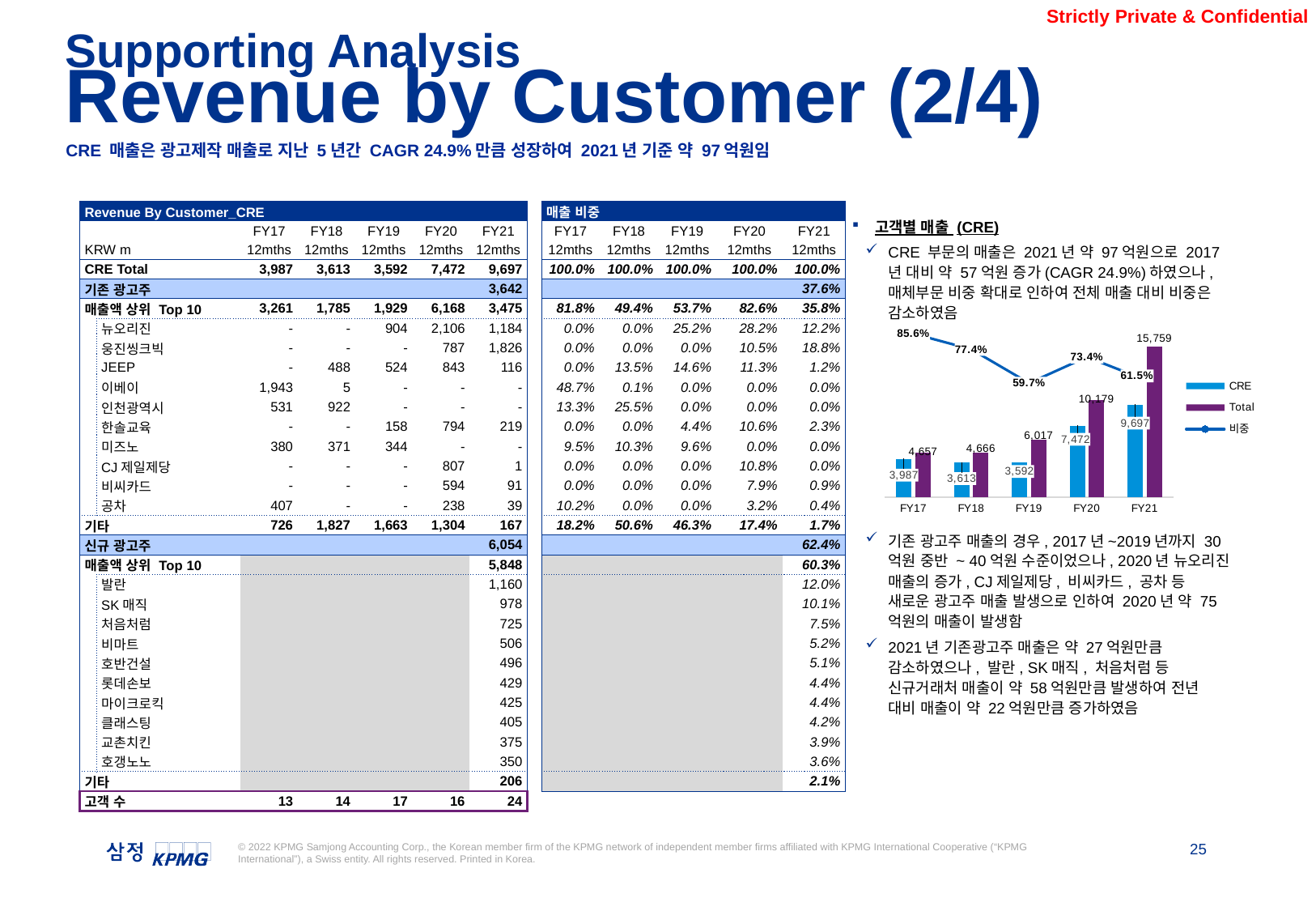

Supporting Analysis
Revenue by Customer (2/4)
CRE 매출은 광고제작 매출로 지난 5년간 CAGR 24.9%만큼 성장하여 2021년 기준 약 97억원임
| Revenue By Customer\_CRE |  |  |  |  |  |  |  | 매출 비중 |  |  |  |  |
| --- | --- | --- | --- | --- | --- | --- | --- | --- | --- | --- | --- | --- |
|  |  | FY17 | FY18 | FY19 | FY20 | FY21 |  | FY17 | FY18 | FY19 | FY20 | FY21 |
| KRW m |  | 12mths | 12mths | 12mths | 12mths | 12mths |  | 12mths | 12mths | 12mths | 12mths | 12mths |
| CRE Total |  | 3,987 | 3,613 | 3,592 | 7,472 | 9,697 |  | 100.0% | 100.0% | 100.0% | 100.0% | 100.0% |
| 기존 광고주 |  |  |  |  |  | 3,642 |  |  |  |  |  | 37.6% |
| 매출액 상위 Top 10 |  | 3,261 | 1,785 | 1,929 | 6,168 | 3,475 |  | 81.8% | 49.4% | 53.7% | 82.6% | 35.8% |
|  | 뉴오리진 | - | - | 904 | 2,106 | 1,184 |  | 0.0% | 0.0% | 25.2% | 28.2% | 12.2% |
|  | 웅진씽크빅 | - | - | - | 787 | 1,826 |  | 0.0% | 0.0% | 0.0% | 10.5% | 18.8% |
|  | JEEP | - | 488 | 524 | 843 | 116 |  | 0.0% | 13.5% | 14.6% | 11.3% | 1.2% |
|  | 이베이 | 1,943 | 5 | - | - | - |  | 48.7% | 0.1% | 0.0% | 0.0% | 0.0% |
|  | 인천광역시 | 531 | 922 | - | - | - |  | 13.3% | 25.5% | 0.0% | 0.0% | 0.0% |
|  | 한솔교육 | - | - | 158 | 794 | 219 |  | 0.0% | 0.0% | 4.4% | 10.6% | 2.3% |
|  | 미즈노 | 380 | 371 | 344 | - | - |  | 9.5% | 10.3% | 9.6% | 0.0% | 0.0% |
|  | CJ제일제당 | - | - | - | 807 | 1 |  | 0.0% | 0.0% | 0.0% | 10.8% | 0.0% |
|  | 비씨카드 | - | - | - | 594 | 91 |  | 0.0% | 0.0% | 0.0% | 7.9% | 0.9% |
|  | 공차 | 407 | - | - | 238 | 39 |  | 10.2% | 0.0% | 0.0% | 3.2% | 0.4% |
| 기타 |  | 726 | 1,827 | 1,663 | 1,304 | 167 |  | 18.2% | 50.6% | 46.3% | 17.4% | 1.7% |
| 신규 광고주 |  |  |  |  |  | 6,054 |  |  |  |  |  | 62.4% |
| 매출액 상위 Top 10 |  |  |  |  |  | 5,848 |  |  |  |  |  | 60.3% |
|  | 발란 |  |  |  |  | 1,160 |  |  |  |  |  | 12.0% |
|  | SK매직 |  |  |  |  | 978 |  |  |  |  |  | 10.1% |
|  | 처음처럼 |  |  |  |  | 725 |  |  |  |  |  | 7.5% |
|  | 비마트 |  |  |  |  | 506 |  |  |  |  |  | 5.2% |
|  | 호반건설 |  |  |  |  | 496 |  |  |  |  |  | 5.1% |
|  | 롯데손보 |  |  |  |  | 429 |  |  |  |  |  | 4.4% |
|  | 마이크로킥 |  |  |  |  | 425 |  |  |  |  |  | 4.4% |
|  | 클래스팅 |  |  |  |  | 405 |  |  |  |  |  | 4.2% |
|  | 교촌치킨 |  |  |  |  | 375 |  |  |  |  |  | 3.9% |
|  | 호갱노노 |  |  |  |  | 350 |  |  |  |  |  | 3.6% |
| 기타 |  |  |  |  |  | 206 |  |  |  |  |  | 2.1% |
| 고객 수 |  | 13 | 14 | 17 | 16 | 24 |  |  |  |  |  |  |
고객별 매출 (CRE)
CRE 부문의 매출은 2021년 약 97억원으로 2017년 대비 약 57억원 증가(CAGR 24.9%)하였으나, 매체부문 비중 확대로 인하여 전체 매출 대비 비중은 감소하였음

기존 광고주 매출의 경우, 2017년~2019년까지 30억원 중반 ~ 40억원 수준이었으나, 2020년 뉴오리진 매출의 증가, CJ제일제당, 비씨카드, 공차 등 새로운 광고주 매출 발생으로 인하여 2020년 약 75억원의 매출이 발생함
2021년 기존광고주 매출은 약 27억원만큼 감소하였으나, 발란, SK매직, 처음처럼 등 신규거래처 매출이 약 58억원만큼 발생하여 전년 대비 매출이 약 22억원만큼 증가하였음

### Chart

| Category | CRE | Total | 비중 |
|---|---|---|---|
| FY17 | 3987.0097260000002 | 4657.236484 | 0.8560891721297441 |
| FY18 | 3612.7145570000002 | 4665.6118129999995 | 0.7743281485471497 |
| FY19 | 3592.499985 | 6017.211424 | 0.5970373536603855 |
| FY20 | 7472.248496 | 10179.356066000002 | 0.7340590551653858 |
| FY21 | 9696.81392 | 15758.608355999997 | 0.6153344064996701 |